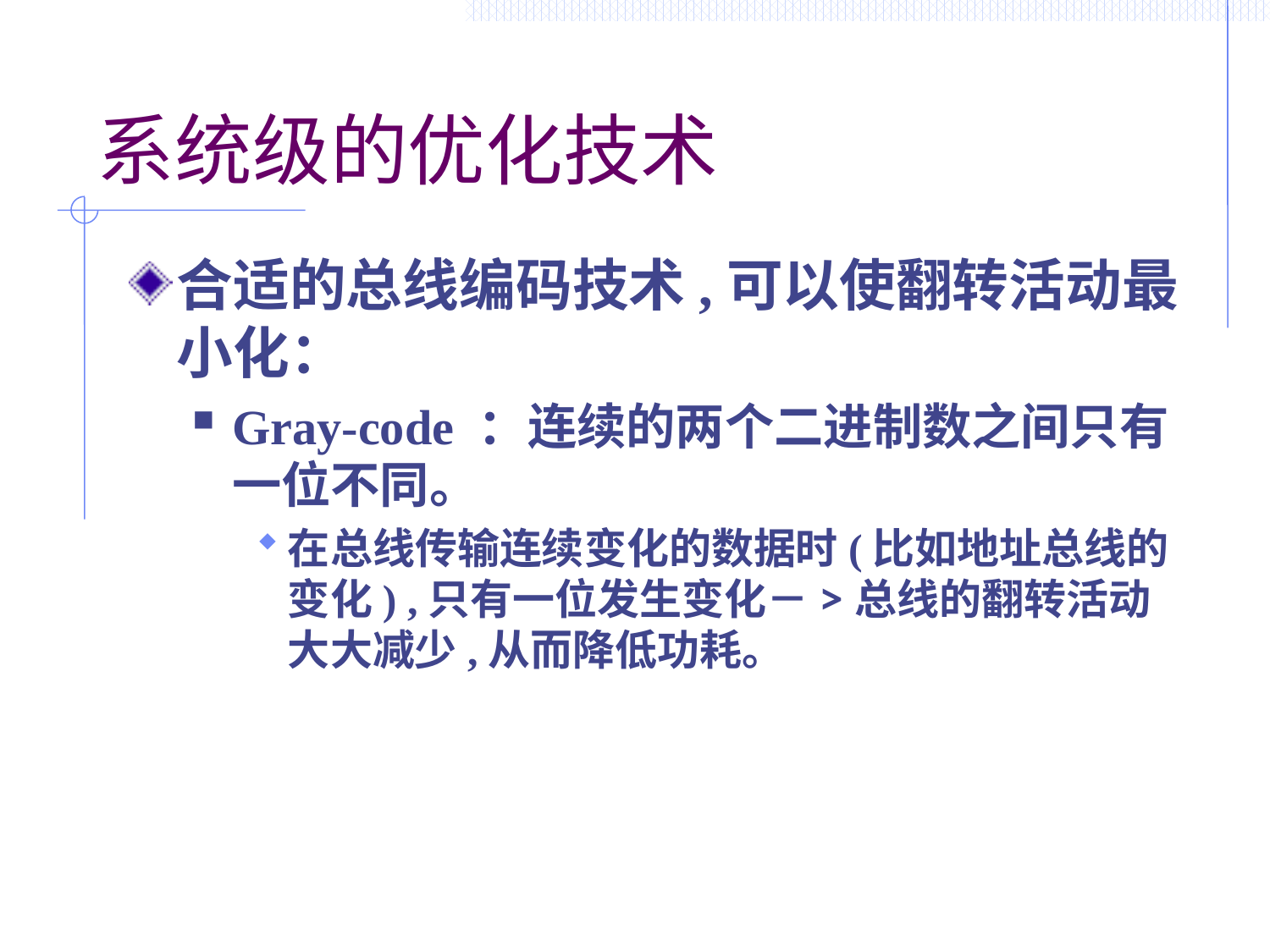

# 系统级的优化技术
合适的总线编码技术,可以使翻转活动最小化：
Gray-code ：连续的两个二进制数之间只有一位不同。
在总线传输连续变化的数据时(比如地址总线的变化) ,只有一位发生变化－>总线的翻转活动大大减少,从而降低功耗。